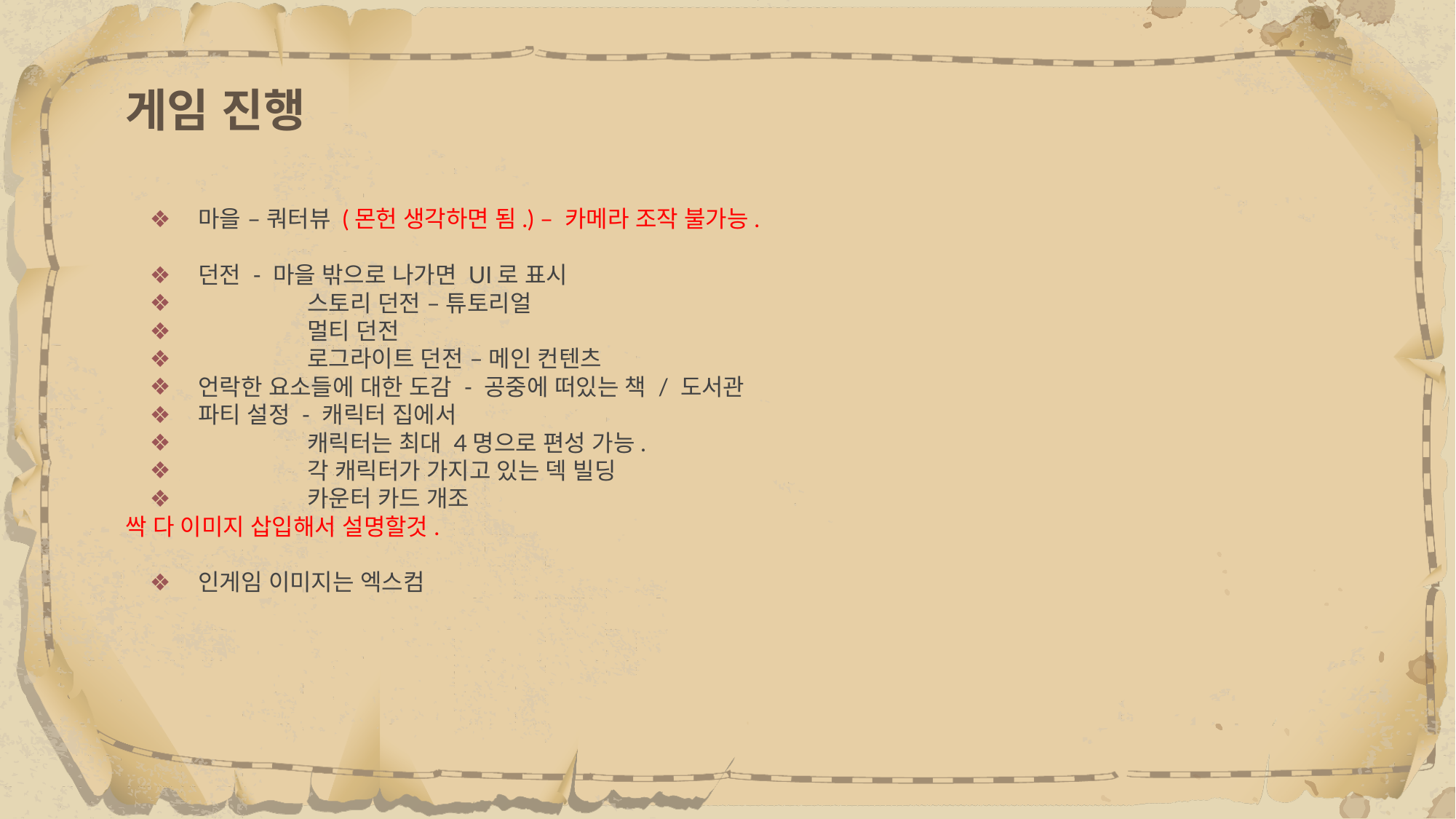

# 게임 진행
마을 – 쿼터뷰 (몬헌 생각하면 됨.) – 카메라 조작 불가능.

던전 - 마을 밖으로 나가면 UI로 표시
	스토리 던전 – 튜토리얼
	멀티 던전
	로그라이트 던전 – 메인 컨텐츠
언락한 요소들에 대한 도감 - 공중에 떠있는 책 / 도서관
파티 설정 - 캐릭터 집에서
	캐릭터는 최대 4명으로 편성 가능.
	각 캐릭터가 가지고 있는 덱 빌딩
	카운터 카드 개조
싹 다 이미지 삽입해서 설명할것.

인게임 이미지는 엑스컴